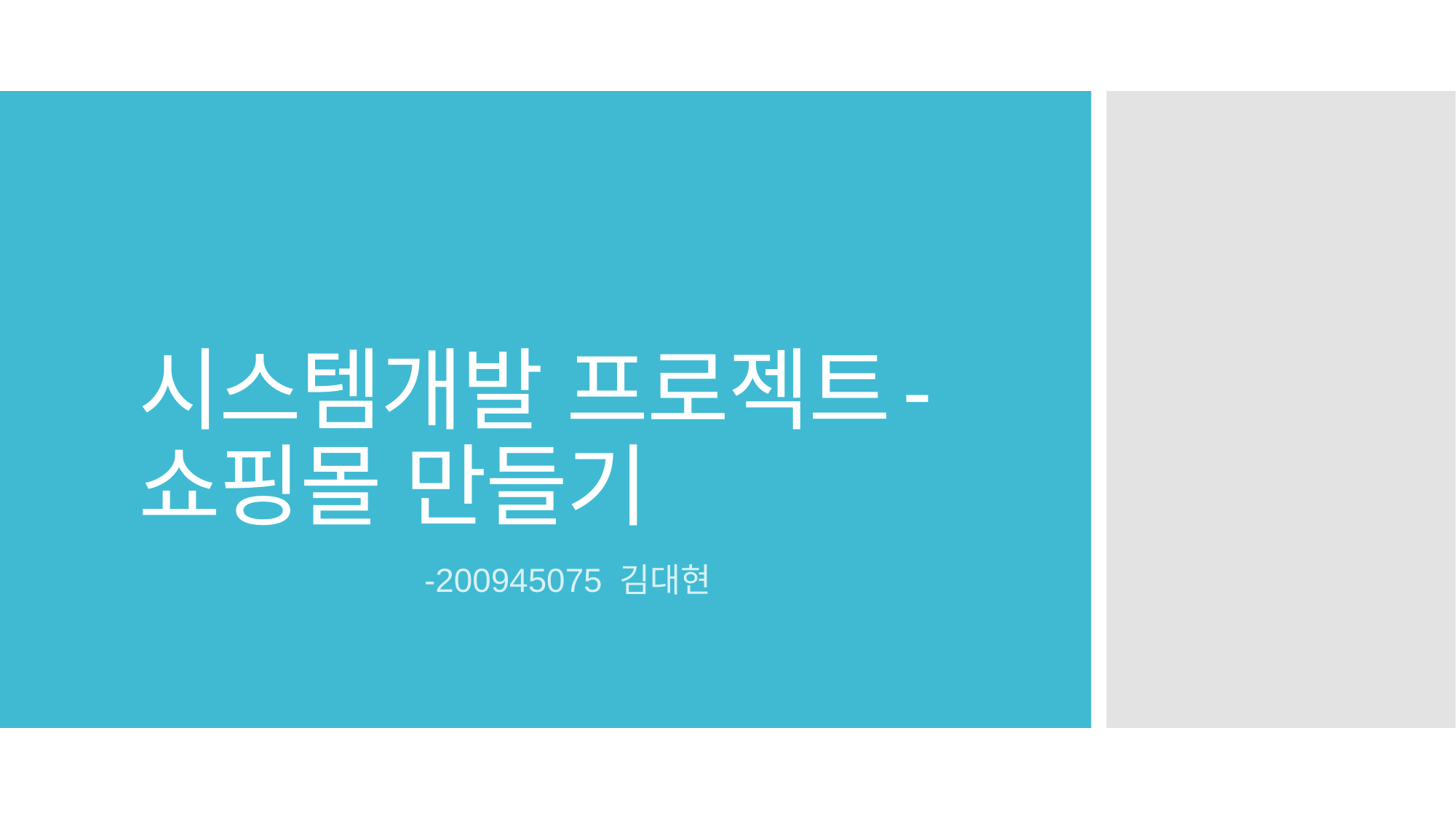

# 시스템개발 프로젝트	-쇼핑몰 만들기
-200945075 김대현